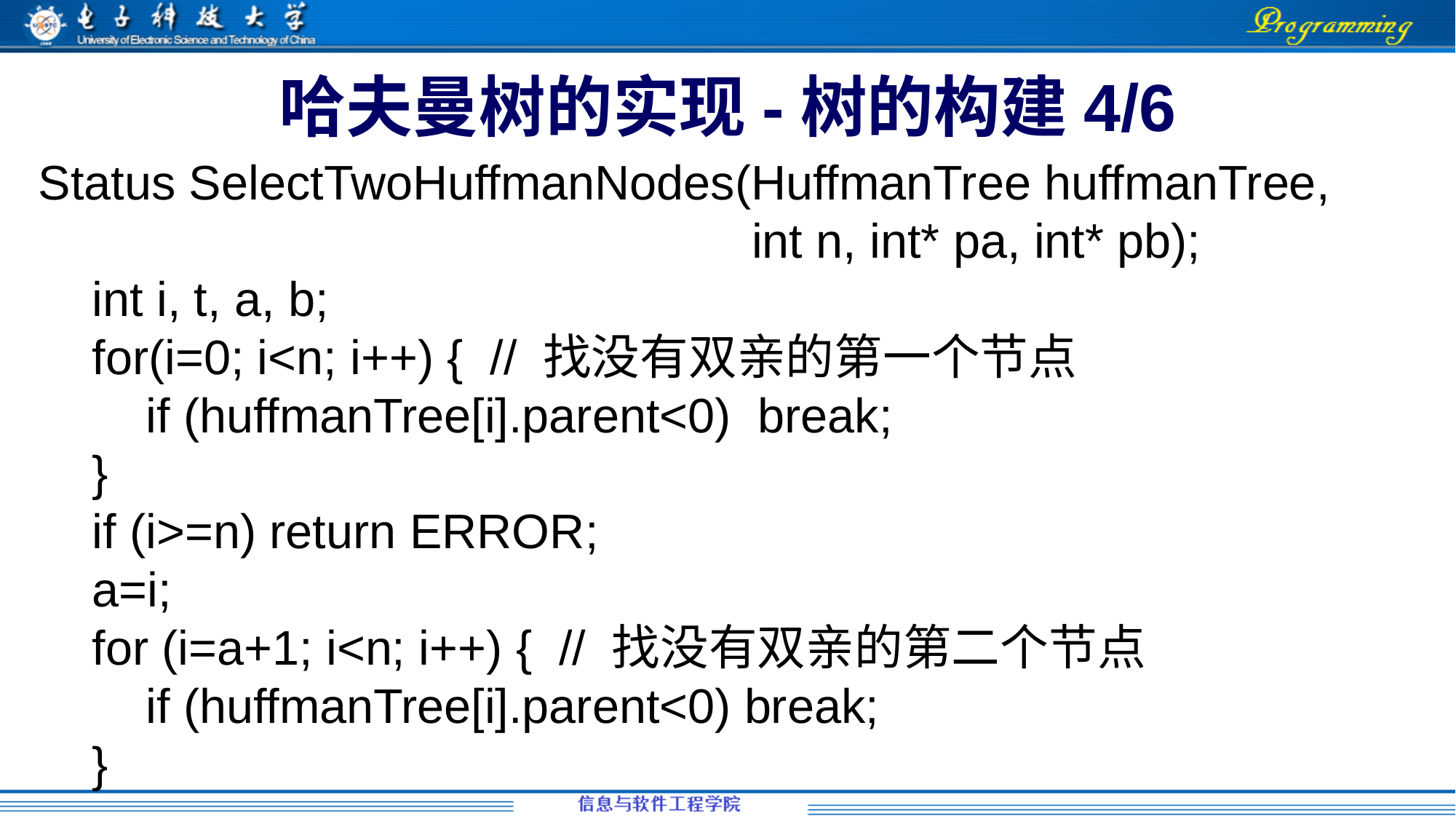

# 哈夫曼树的实现-树的构建4/6
Status SelectTwoHuffmanNodes(HuffmanTree huffmanTree,
                                                     int n, int* pa, int* pb);
    int i, t, a, b;
    for(i=0; i<n; i++) {  // 找没有双亲的第一个节点
        if (huffmanTree[i].parent<0)  break;
    }
    if (i>=n) return ERROR;
    a=i;
    for (i=a+1; i<n; i++) {  // 找没有双亲的第二个节点
        if (huffmanTree[i].parent<0) break;
    }